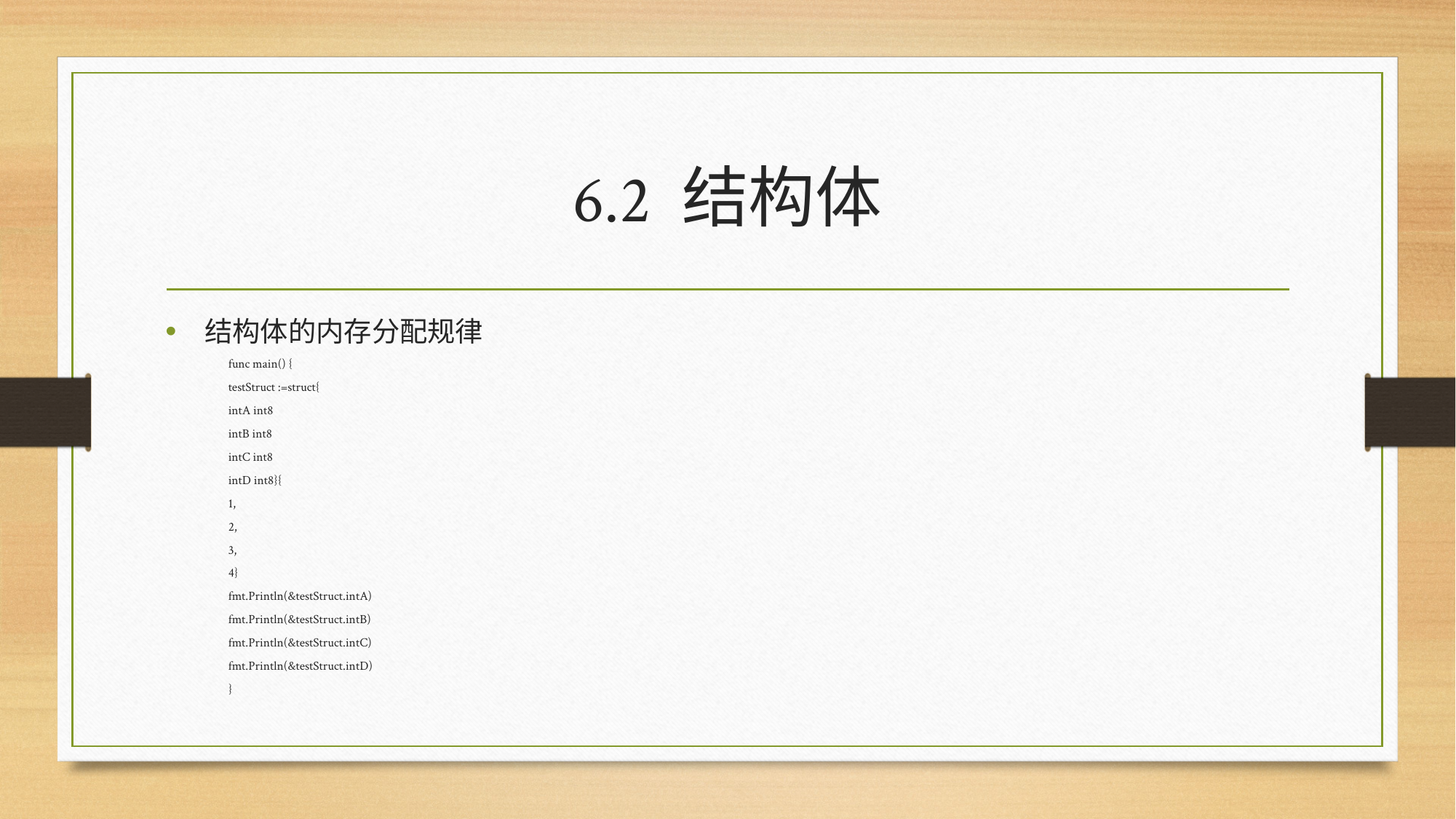

# 6.2 结构体
结构体的内存分配规律
func main() {
	testStruct :=struct{
		intA int8
		intB int8
		intC int8
		intD int8}{
		1,
		2,
		3,
		4}
	fmt.Println(&testStruct.intA)
	fmt.Println(&testStruct.intB)
	fmt.Println(&testStruct.intC)
	fmt.Println(&testStruct.intD)
}